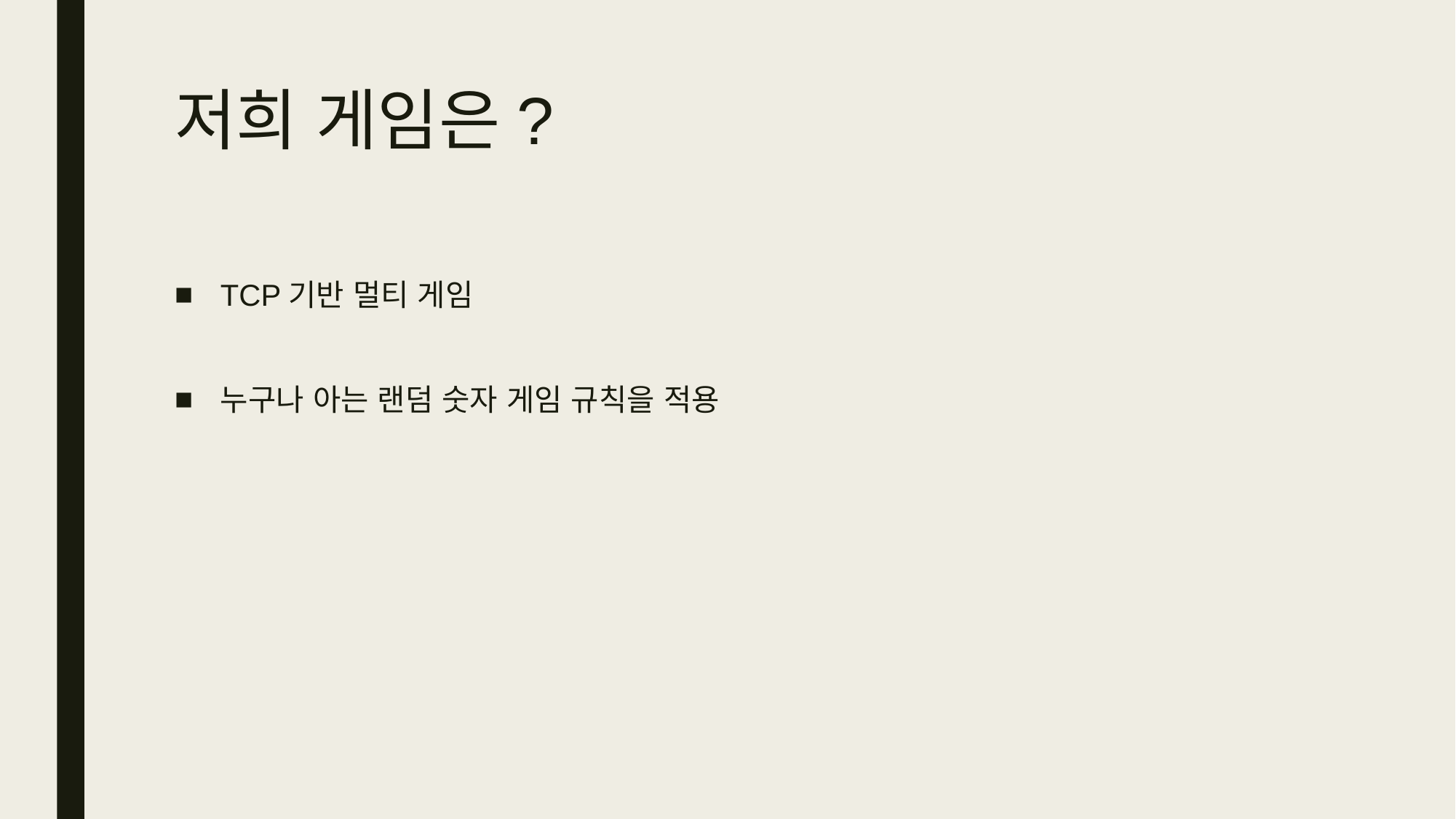

# 저희 게임은?
TCP기반 멀티 게임

누구나 아는 랜덤 숫자 게임 규칙을 적용